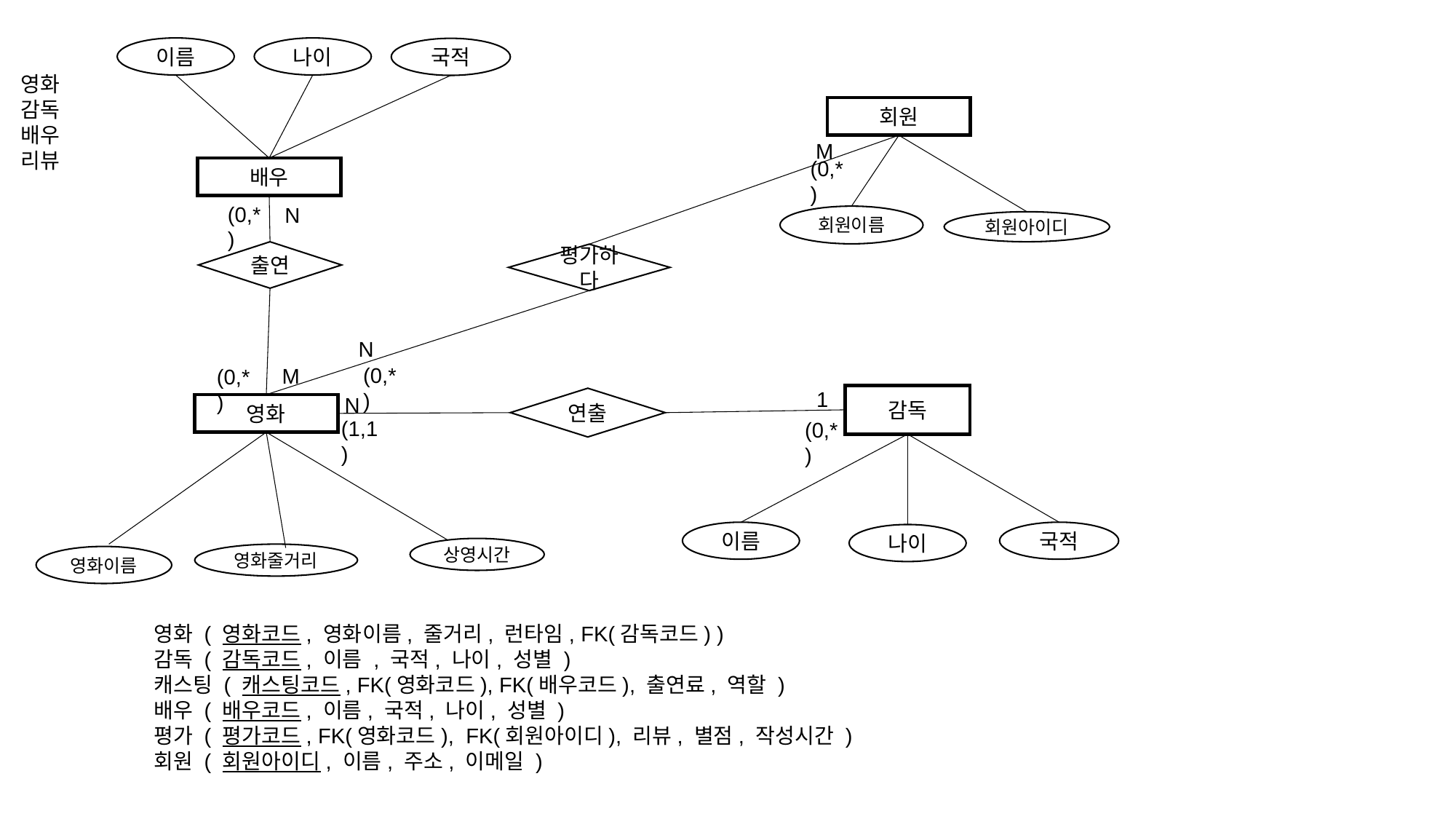

이름
나이
국적
영화
감독
배우
리뷰
회원
M
(0,*)
배우
(0,*)
N
회원이름
회원아이디
출연
평가하다
N
(0,*)
M
(0,*)
1
감독
N
연출
영화
(1,1)
(0,*)
이름
국적
나이
상영시간
영화줄거리
영화이름
영화 ( 영화코드, 영화이름, 줄거리, 런타임, FK(감독코드) )
감독 ( 감독코드, 이름 , 국적, 나이, 성별 )
캐스팅 ( 캐스팅코드, FK(영화코드), FK(배우코드), 출연료, 역할 )
배우 ( 배우코드, 이름, 국적, 나이, 성별 )
평가 ( 평가코드, FK(영화코드),  FK(회원아이디), 리뷰, 별점, 작성시간 )
회원 ( 회원아이디, 이름, 주소, 이메일 )